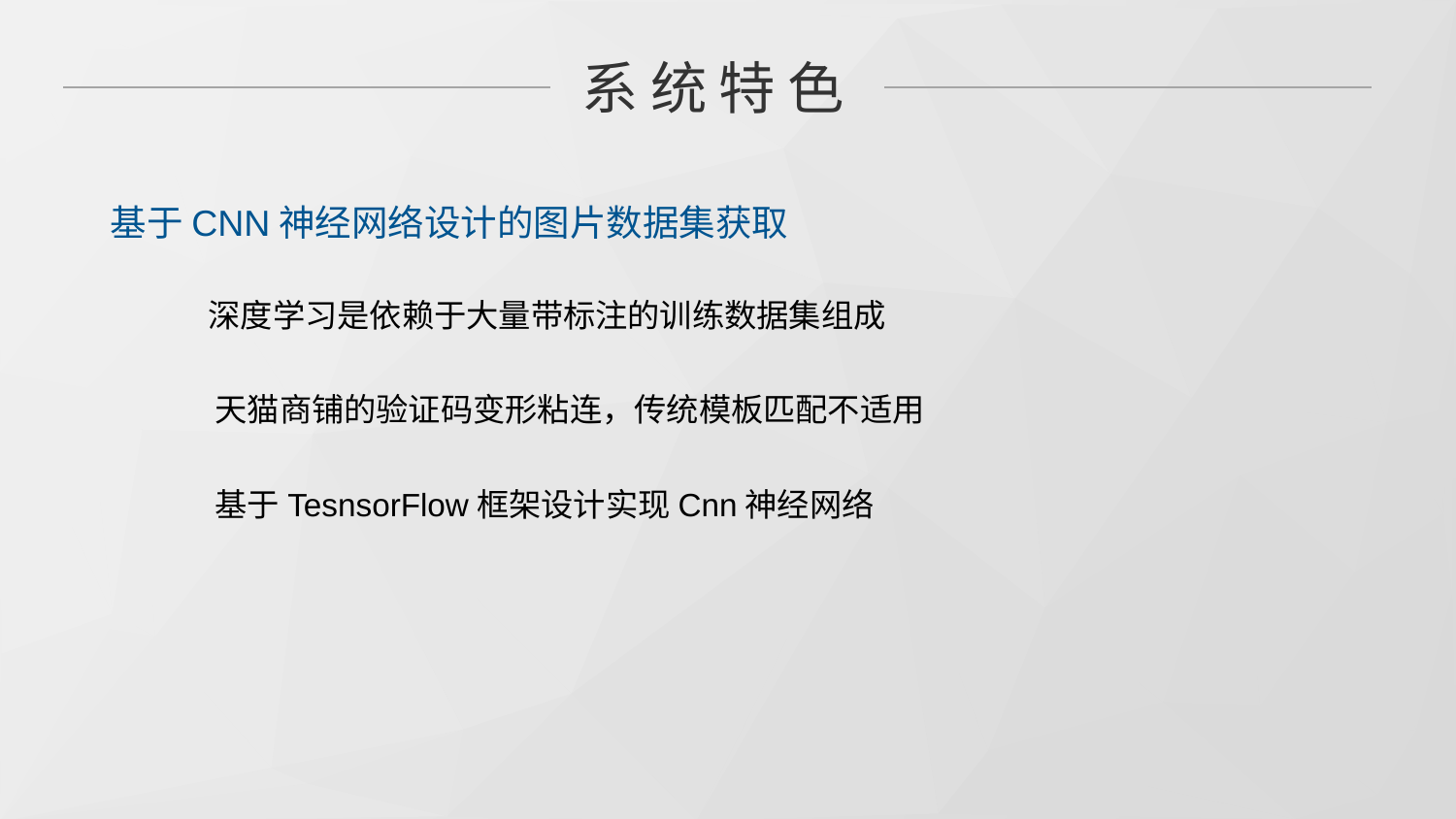

系统特色
基于CNN神经网络设计的图片数据集获取
深度学习是依赖于大量带标注的训练数据集组成
天猫商铺的验证码变形粘连，传统模板匹配不适用
基于TesnsorFlow框架设计实现Cnn神经网络